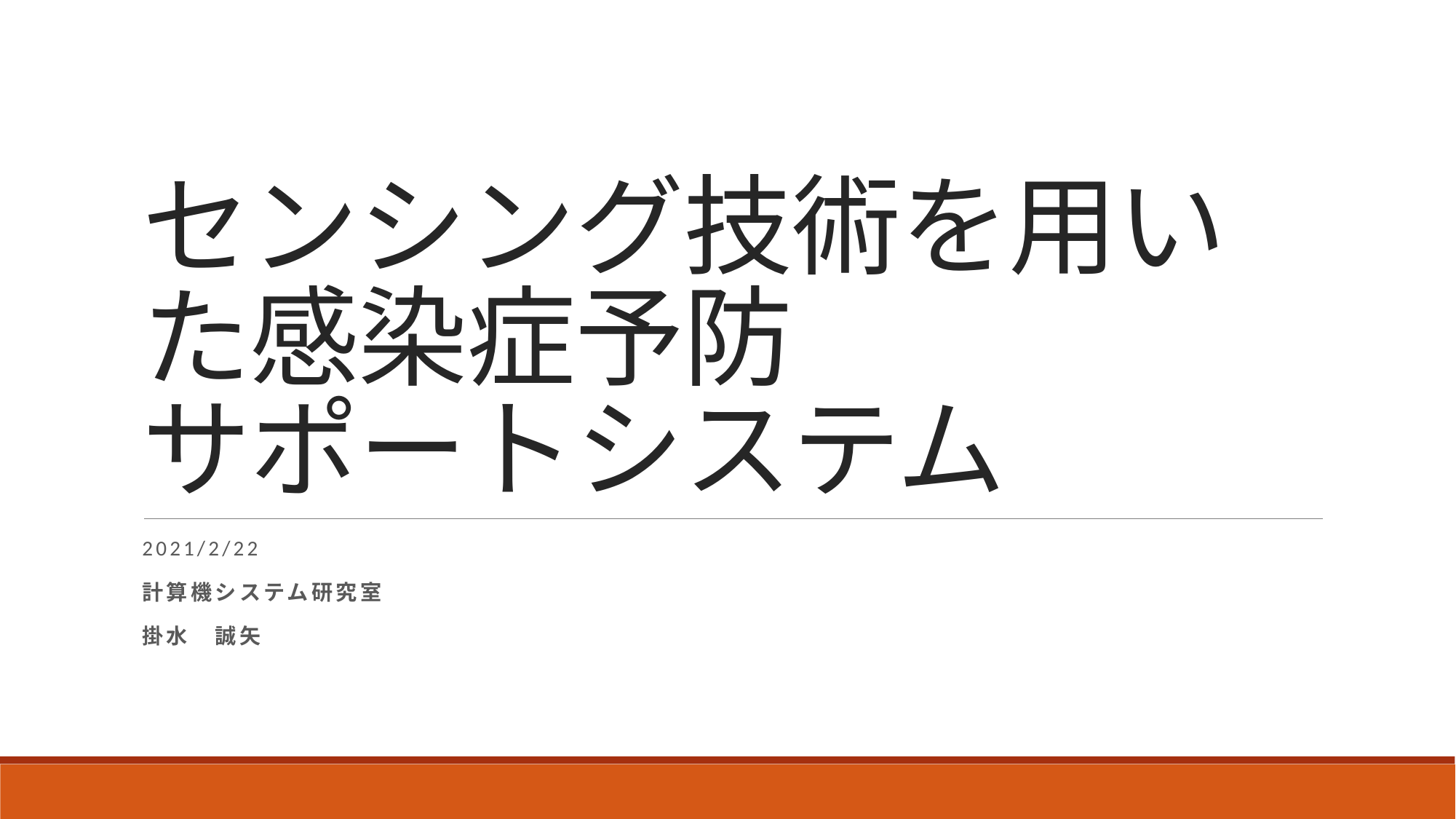

# センシング技術を用いた感染症予防 サポートシステム
2021/2/22
計算機システム研究室
掛水　誠矢